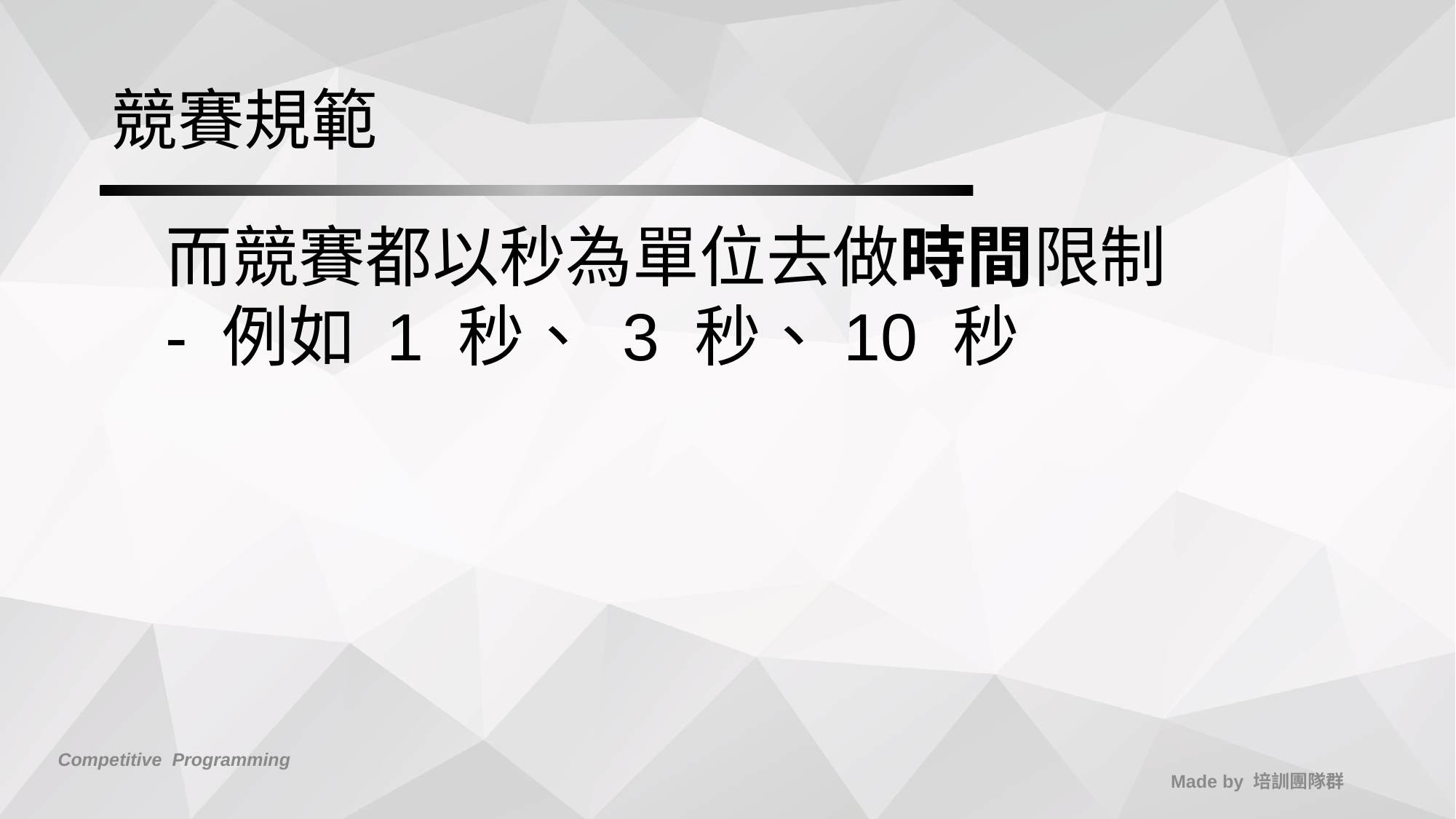

# 競賽規範
而競賽都以秒為單位去做時間限制
- 例如 1 秒、 3 秒、10 秒